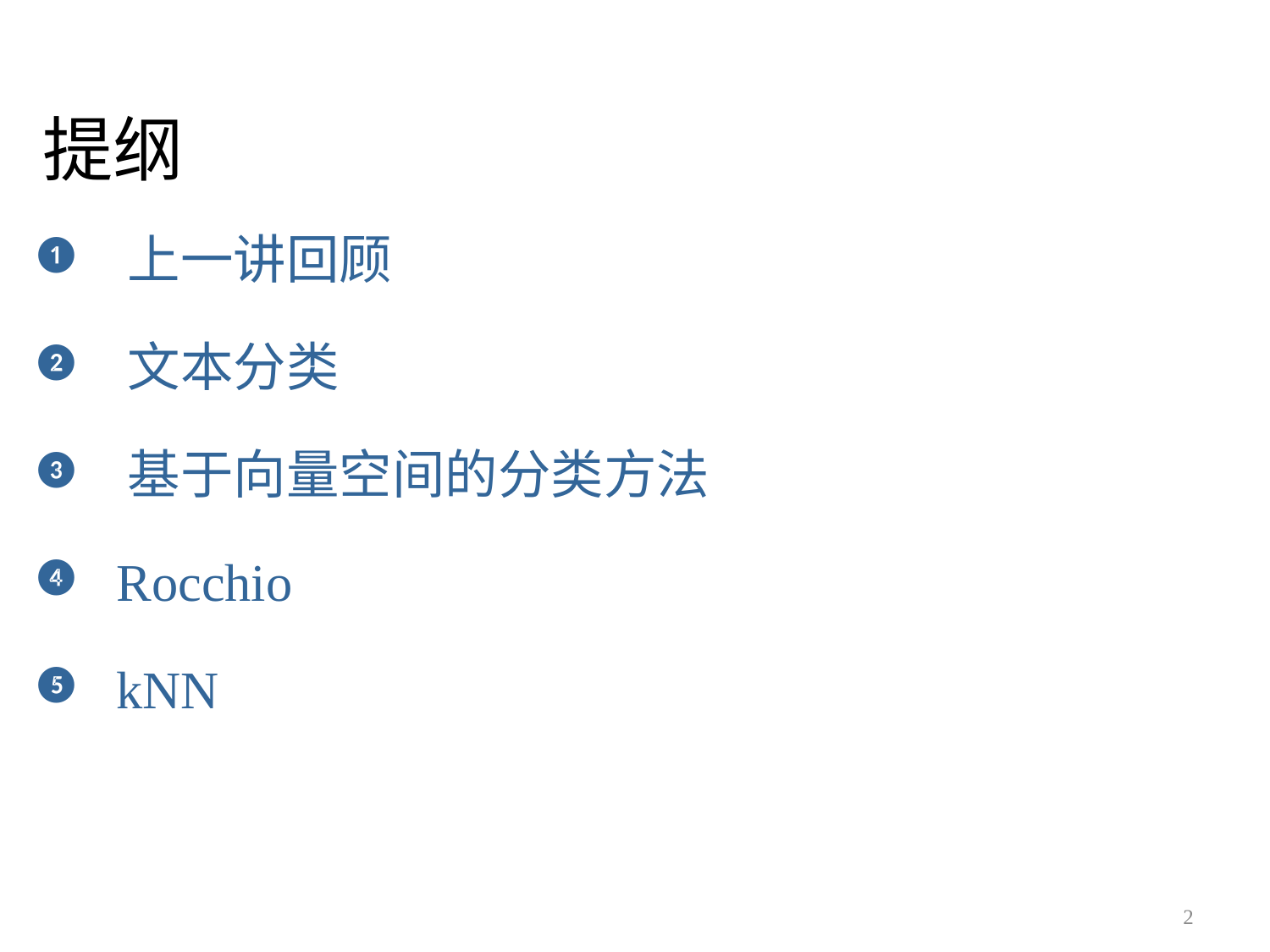

# 提纲
 上一讲回顾
 文本分类
 基于向量空间的分类方法
 Rocchio
 kNN

2